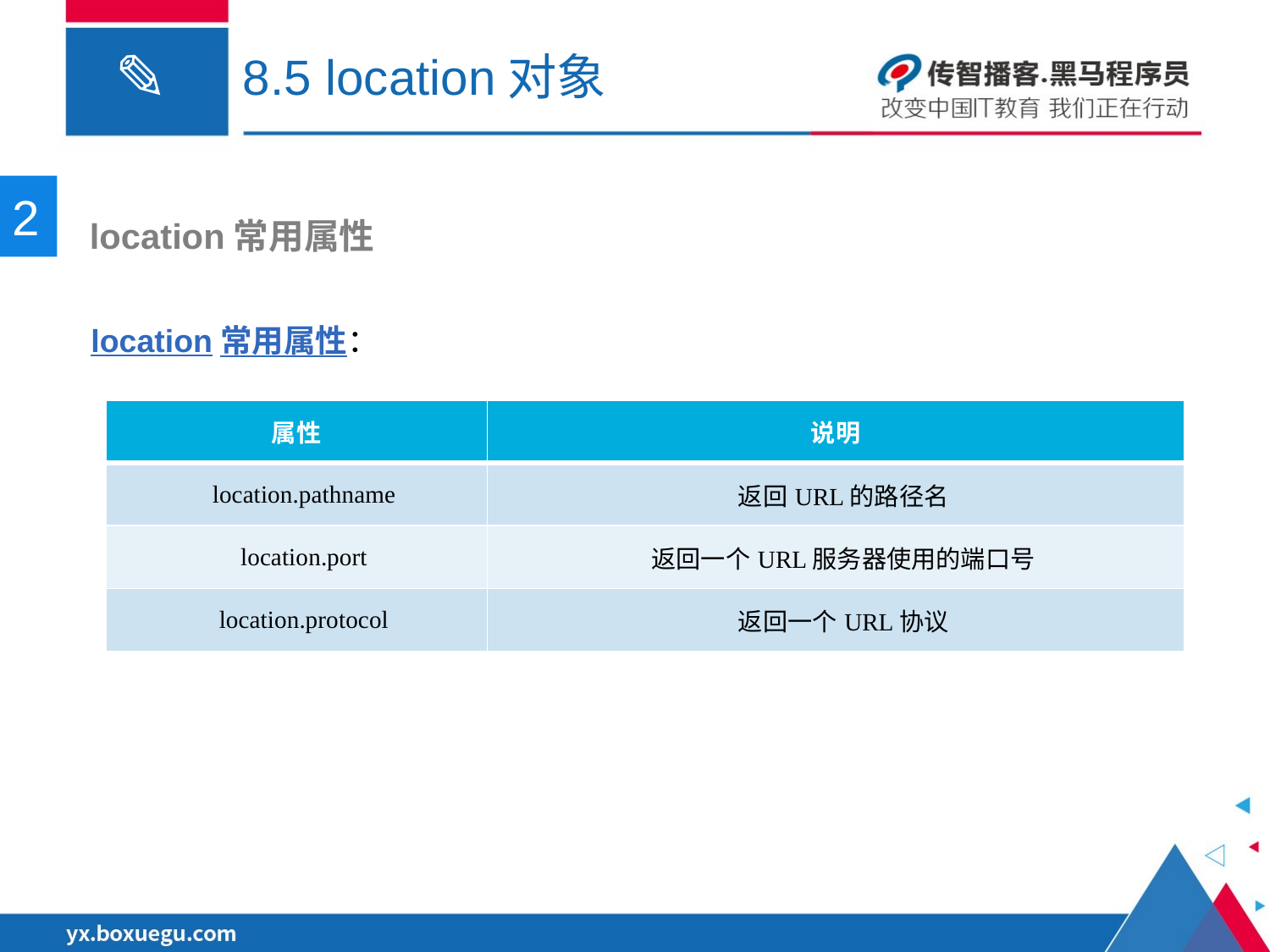

# 8.5 location对象

2
  location常用属性
location常用属性：
| 属性 | 说明 |
| --- | --- |
| location.pathname | 返回URL的路径名 |
| location.port | 返回一个URL服务器使用的端口号 |
| location.protocol | 返回一个URL协议 |